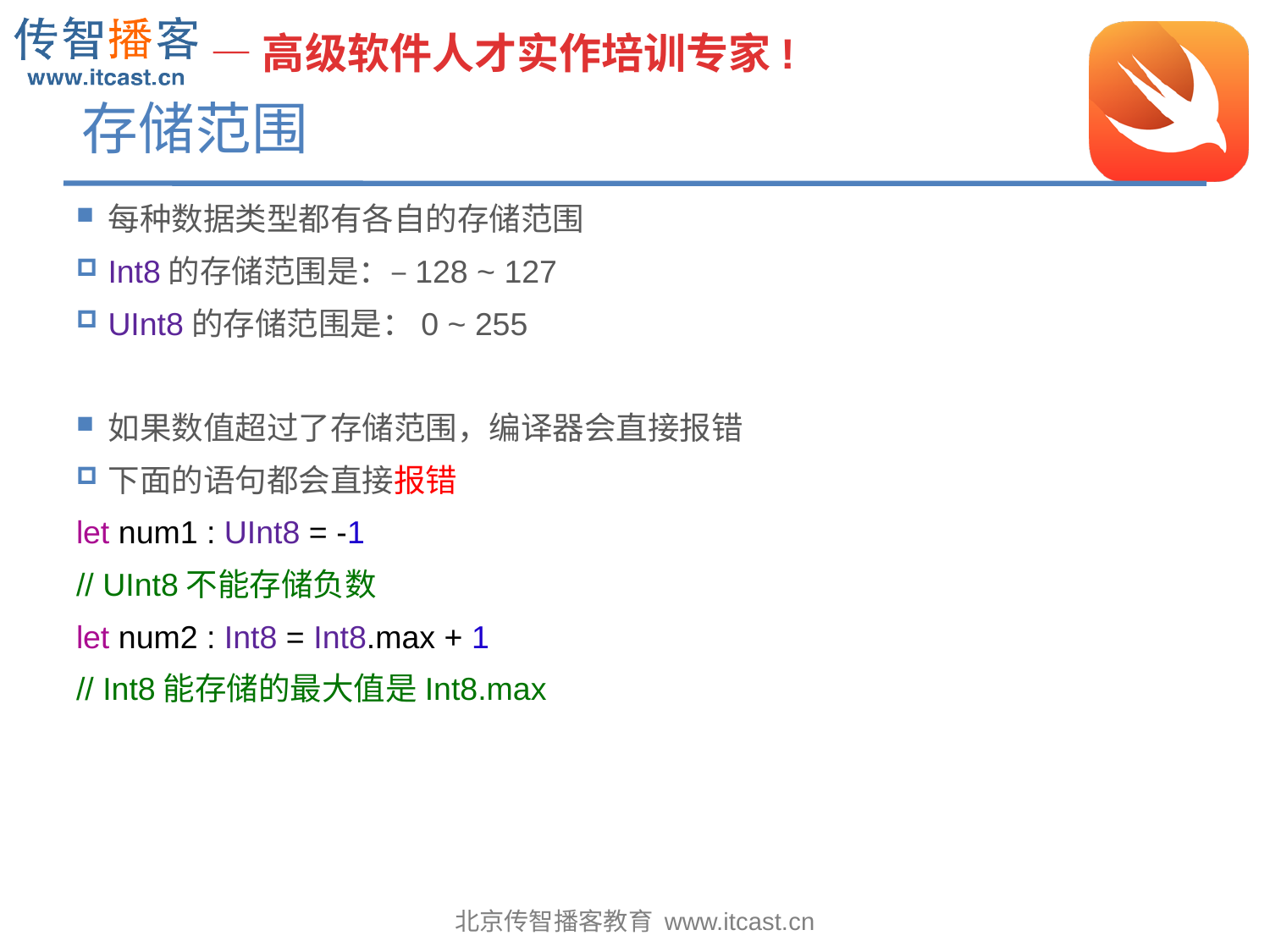

# 存储范围
每种数据类型都有各自的存储范围
Int8的存储范围是：–128 ~ 127
UInt8的存储范围是：0 ~ 255

如果数值超过了存储范围，编译器会直接报错
下面的语句都会直接报错
let num1 : UInt8 = -1
// UInt8不能存储负数
let num2 : Int8 = Int8.max + 1
// Int8能存储的最大值是Int8.max